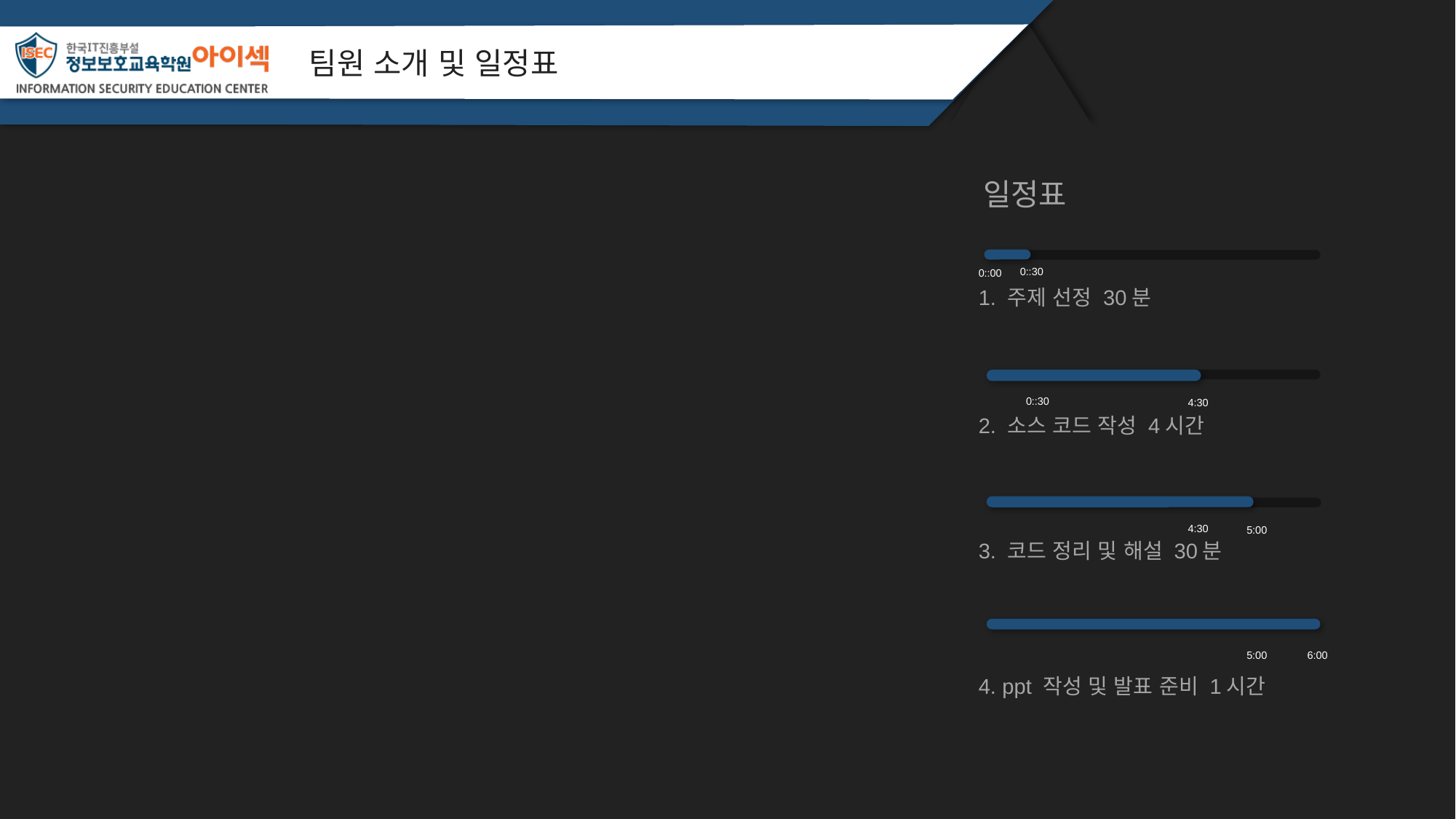

일정표

0::30
0::00
1. 주제 선정 30분

0::30
4:30
2. 소스 코드 작성 4시간

4:30
5:00
3. 코드 정리 및 해설 30분

5:00
6:00
4. ppt 작성 및 발표 준비 1시간